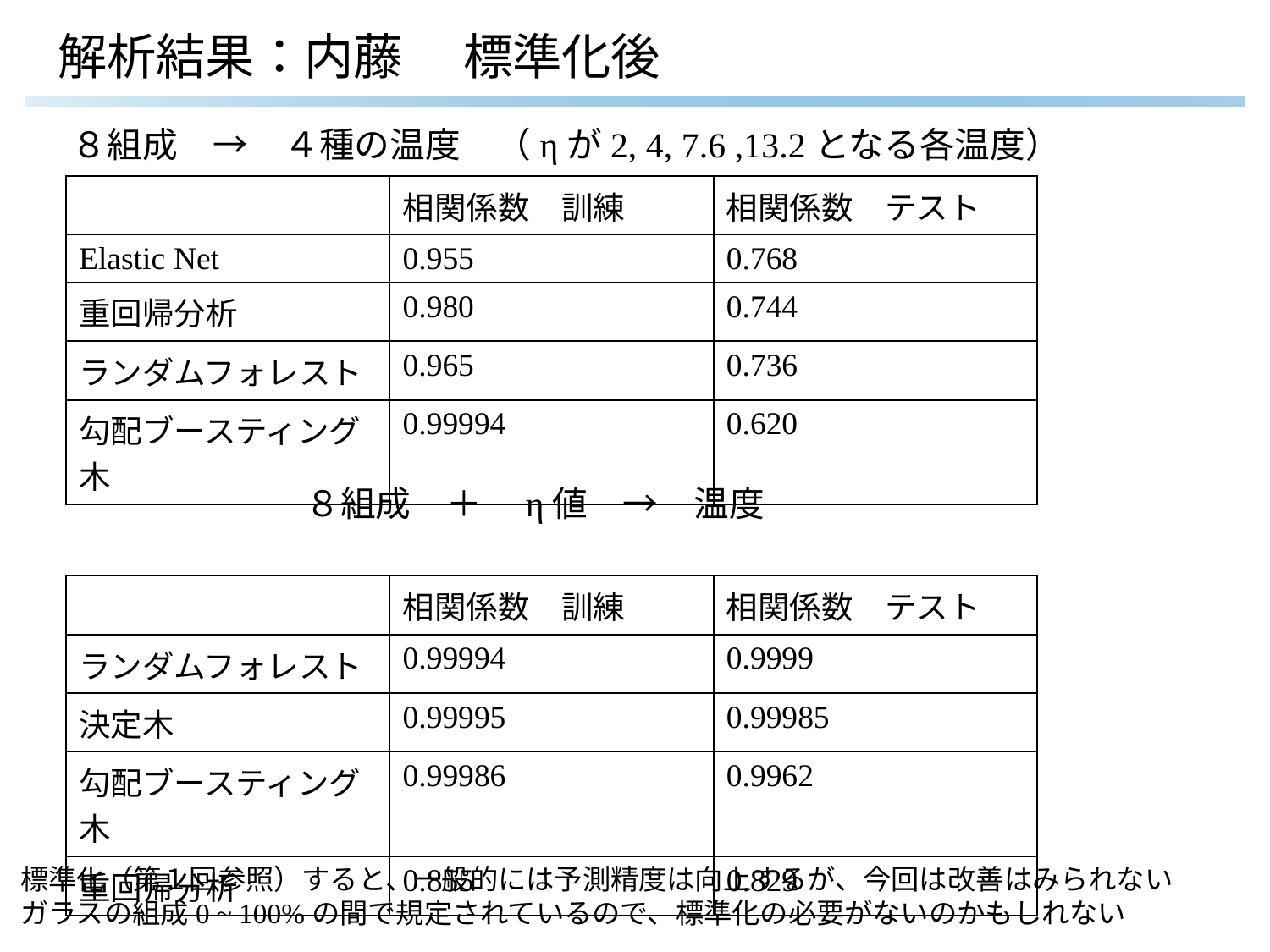

# 解析結果：内藤 　標準化後
８組成　→　４種の温度　（ηが2, 4, 7.6 ,13.2となる各温度）
|  | 相関係数　訓練 | 相関係数　テスト |
| --- | --- | --- |
| Elastic Net | 0.955 | 0.768 |
| 重回帰分析 | 0.980 | 0.744 |
| ランダムフォレスト | 0.965 | 0.736 |
| 勾配ブースティング木 | 0.99994 | 0.620 |
８組成　＋　η値　→　温度
|  | 相関係数　訓練 | 相関係数　テスト |
| --- | --- | --- |
| ランダムフォレスト | 0.99994 | 0.9999 |
| 決定木 | 0.99995 | 0.99985 |
| 勾配ブースティング木 | 0.99986 | 0.9962 |
| 重回帰分析 | 0.855 | 0.829 |
標準化（第１回参照）すると、一般的には予測精度は向上するが、今回は改善はみられない
ガラスの組成0 ~ 100%の間で規定されているので、標準化の必要がないのかもしれない